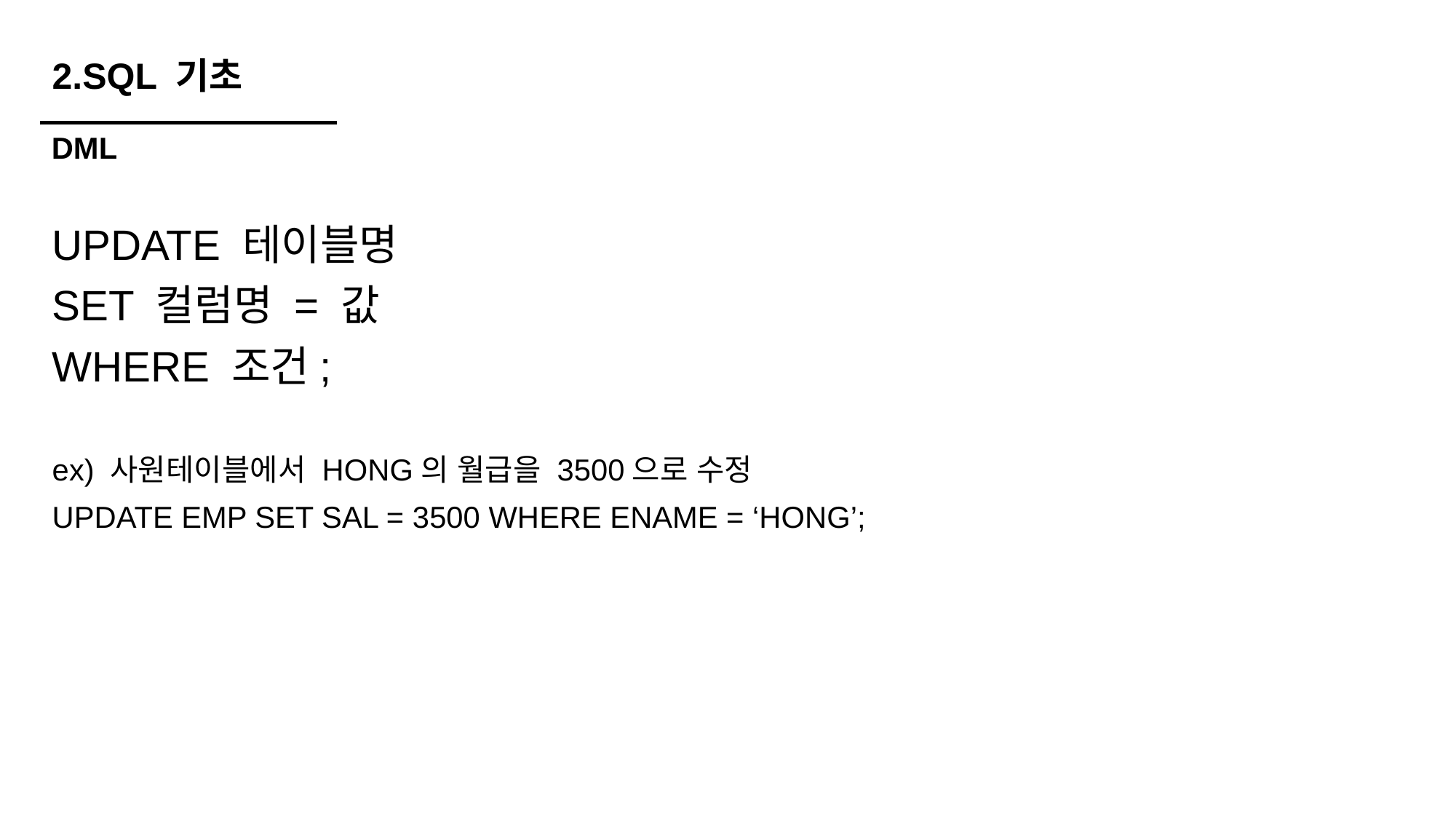

# 2.SQL 기초
DML
UPDATE 테이블명
SET 컬럼명 = 값
WHERE 조건;

ex) 사원테이블에서 HONG의 월급을 3500으로 수정
UPDATE EMP SET SAL = 3500 WHERE ENAME = ‘HONG’;